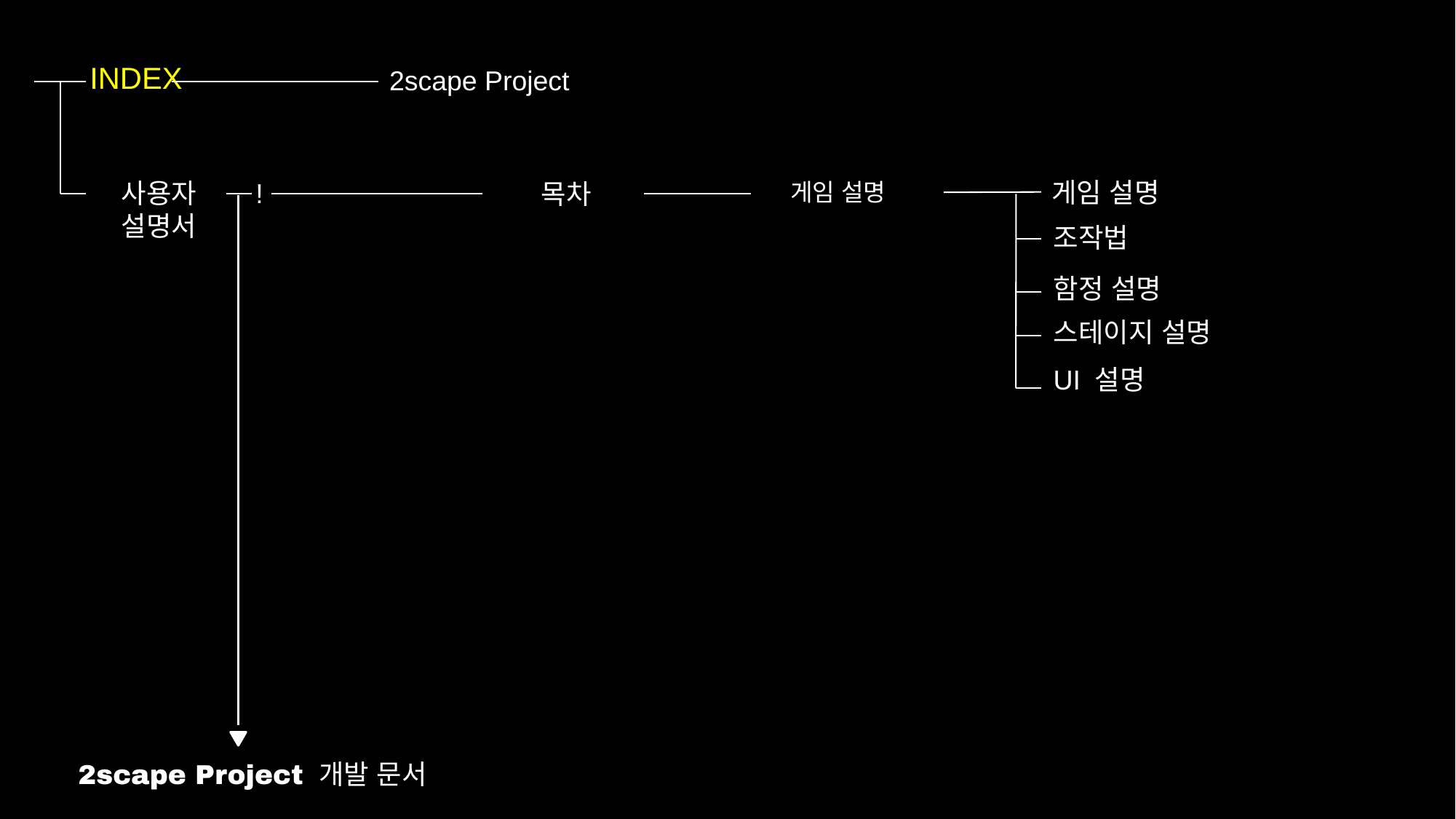

2scape Project
게임 설명
사용자
설명서
!
목차
게임 설명
조작법
함정 설명
스테이지 설명
UI 설명

2scape Project 개발 문서